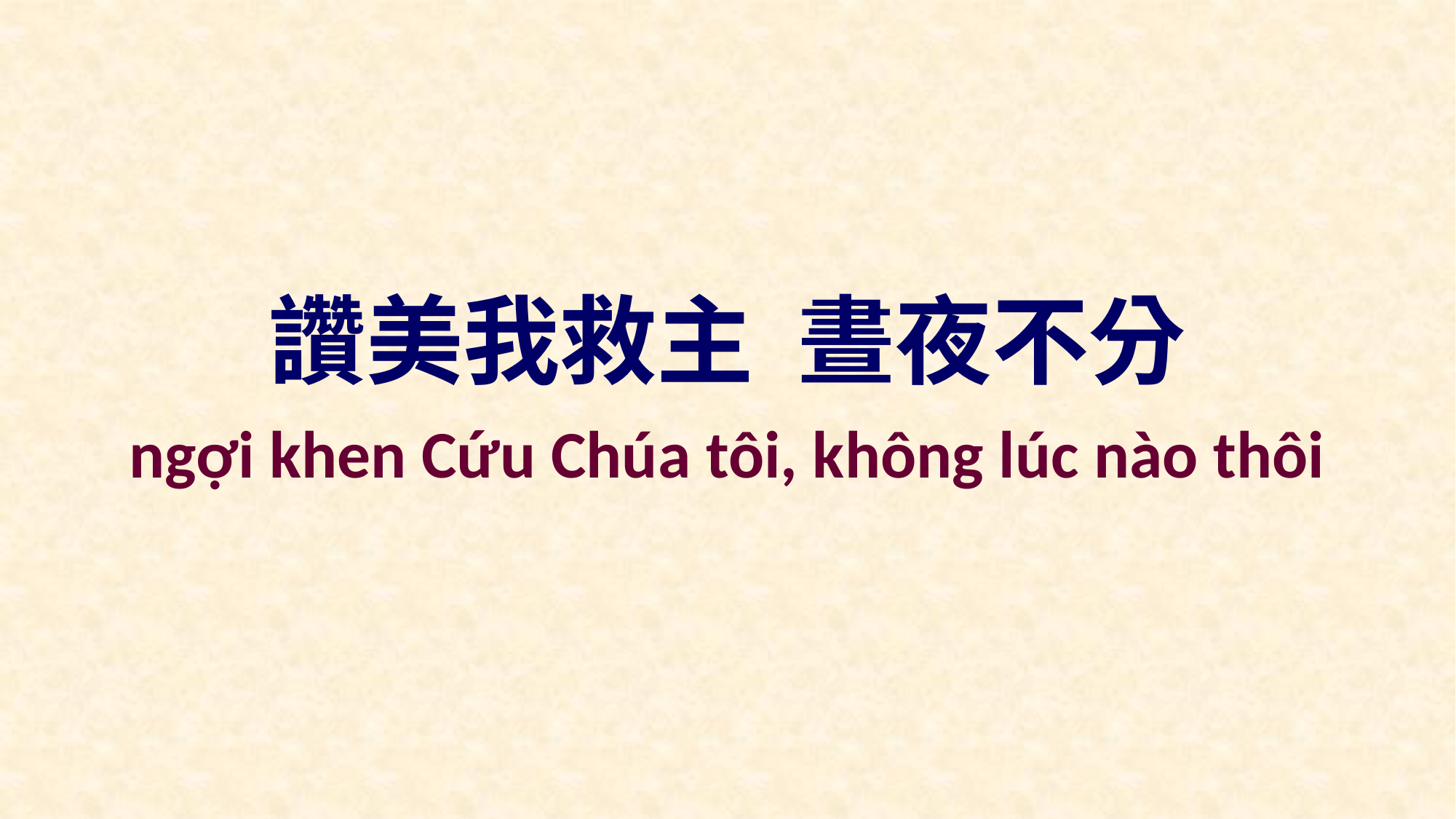

讚美我救主  晝夜不分
ngợi khen Cứu Chúa tôi, không lúc nào thôi